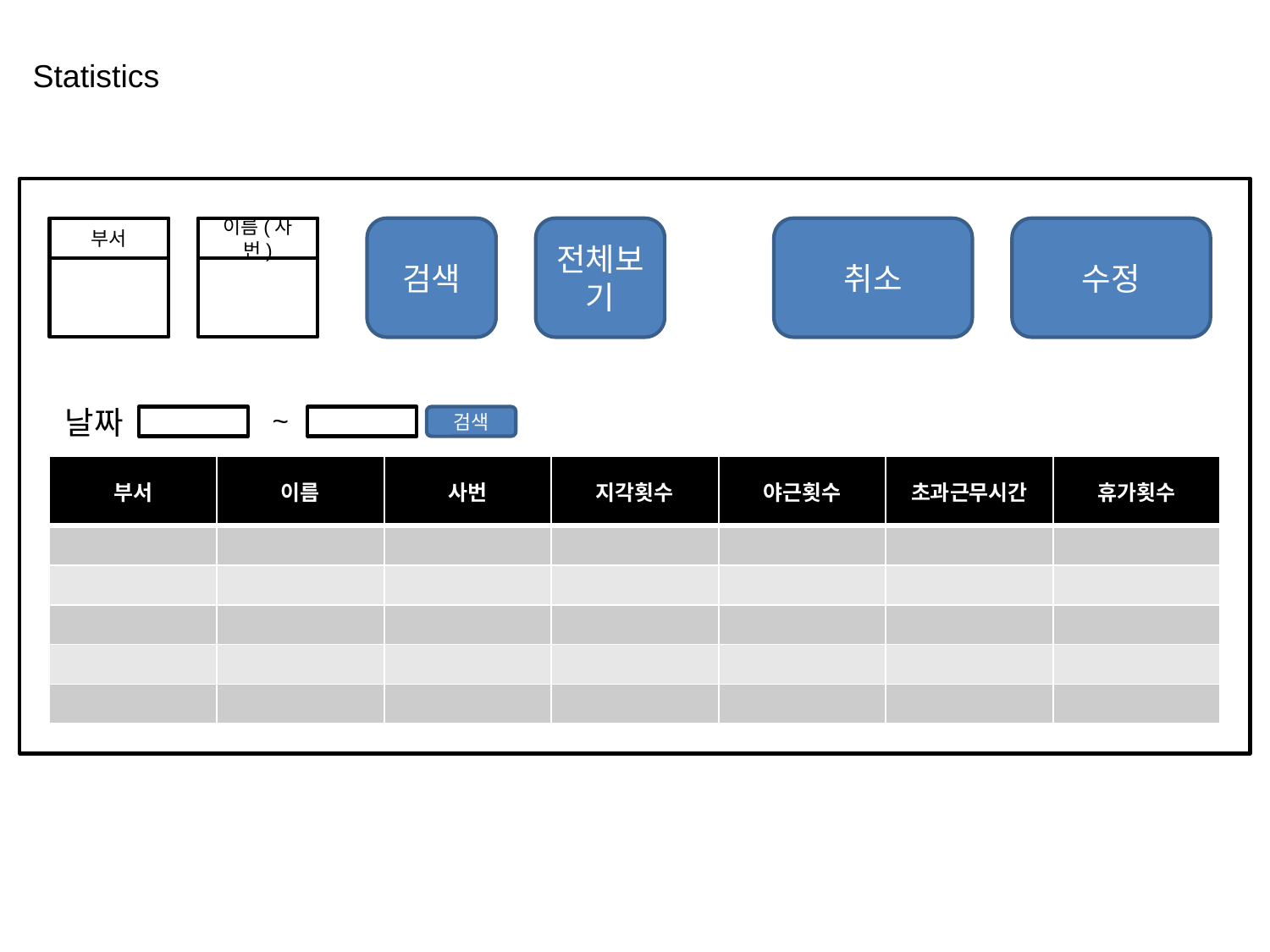

Statistics

부서

이름(사번)
검색
전체보기
취소
수정
날짜
~

검색
| 부서 | 이름 | 사번 | 지각횟수 | 야근횟수 | 초과근무시간 | 휴가횟수 |
| --- | --- | --- | --- | --- | --- | --- |
|  |  |  |  |  |  |  |
|  |  |  |  |  |  |  |
|  |  |  |  |  |  |  |
|  |  |  |  |  |  |  |
|  |  |  |  |  |  |  |